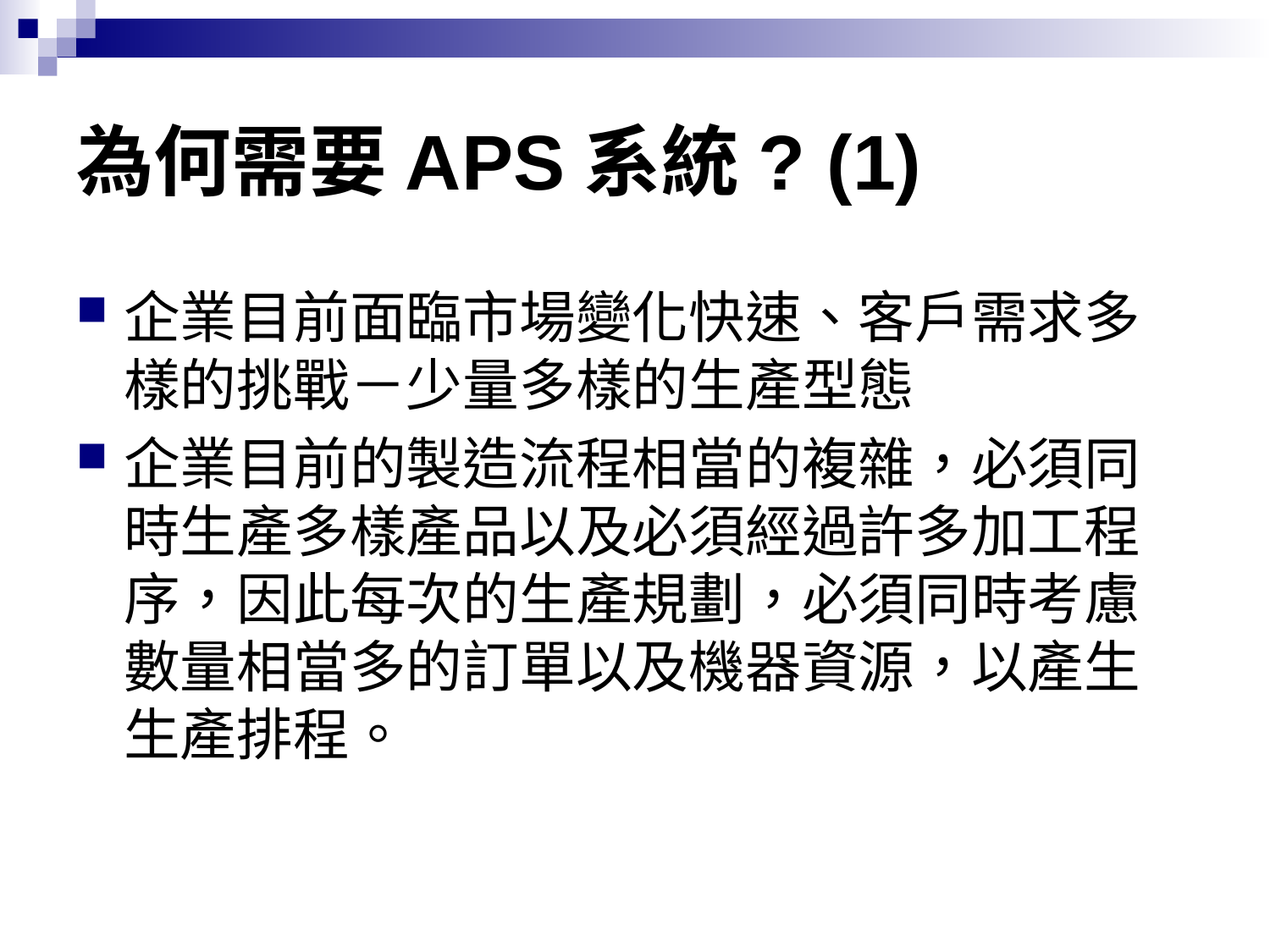

# 為何需要APS系統? (1)
企業目前面臨市場變化快速、客戶需求多樣的挑戰－少量多樣的生產型態
企業目前的製造流程相當的複雜，必須同時生產多樣產品以及必須經過許多加工程序，因此每次的生產規劃，必須同時考慮數量相當多的訂單以及機器資源，以產生生產排程。